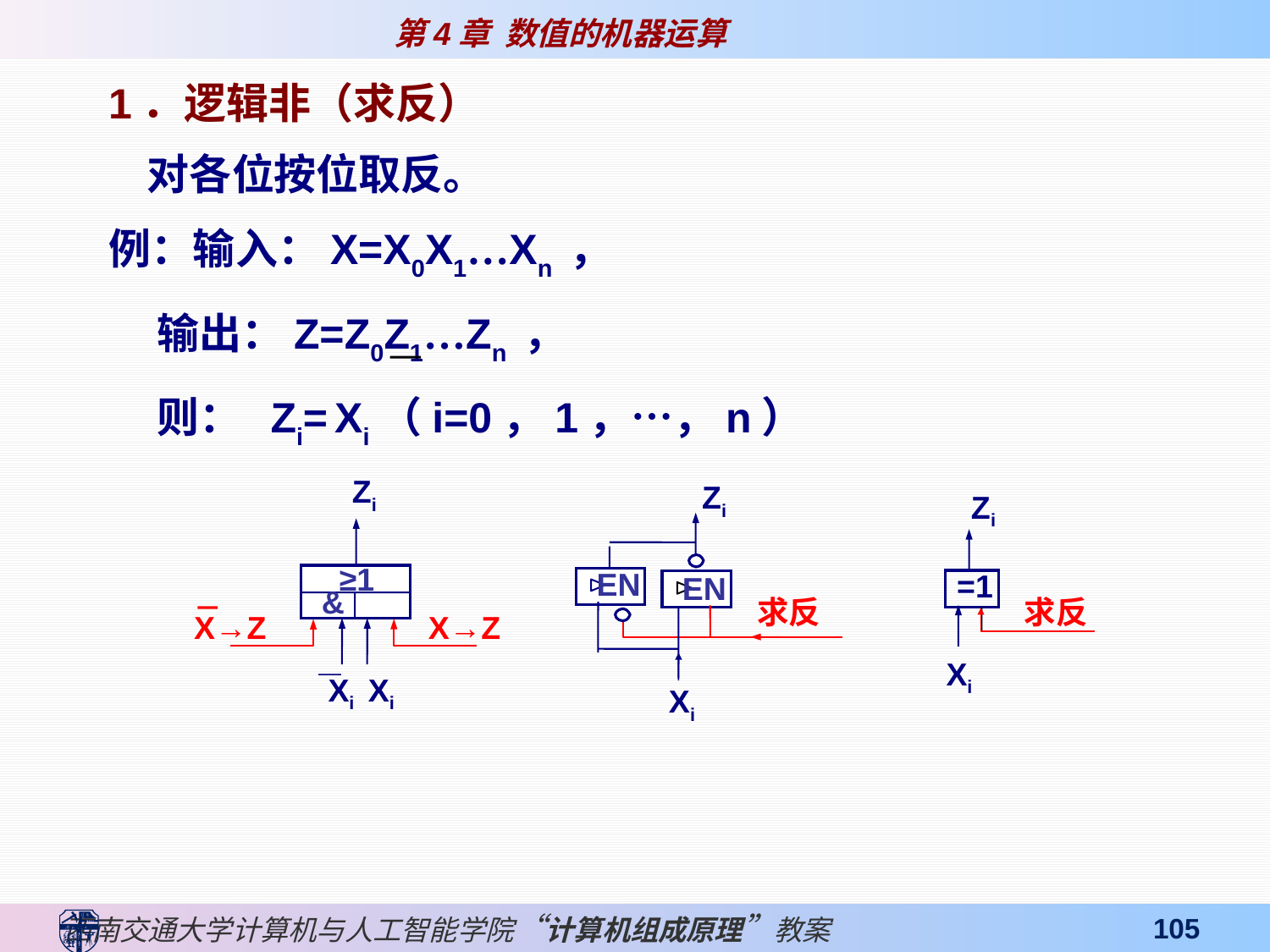

1．逻辑非（求反）
   对各位按位取反。
例：输入：X=X0X1…Xn ，
    输出：Z=Z0Z1…Zn ，
    则：  Zi= Xi（i=0，1，…，n）

Zi

≥1

&

X→Z

X→Z

Xi  Xi

Zi

EN
EN

求反

Xi
Zi

=1

求反

Xi